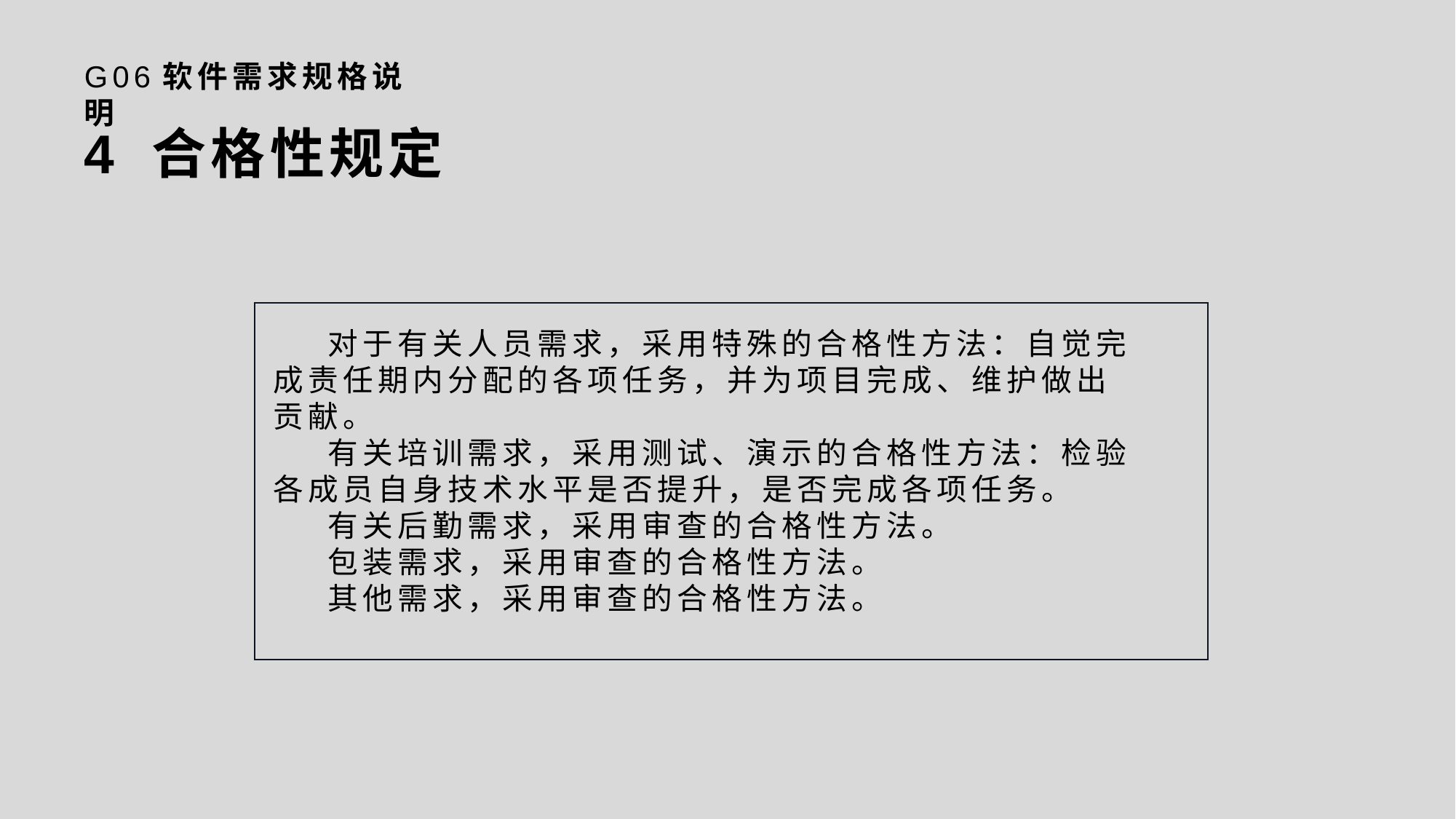

G06软件需求规格说明
4 合格性规定

对于有关人员需求，采用特殊的合格性方法：自觉完成责任期内分配的各项任务，并为项目完成、维护做出贡献。
有关培训需求，采用测试、演示的合格性方法：检验各成员自身技术水平是否提升，是否完成各项任务。
有关后勤需求，采用审查的合格性方法。
包装需求，采用审查的合格性方法。
其他需求，采用审查的合格性方法。